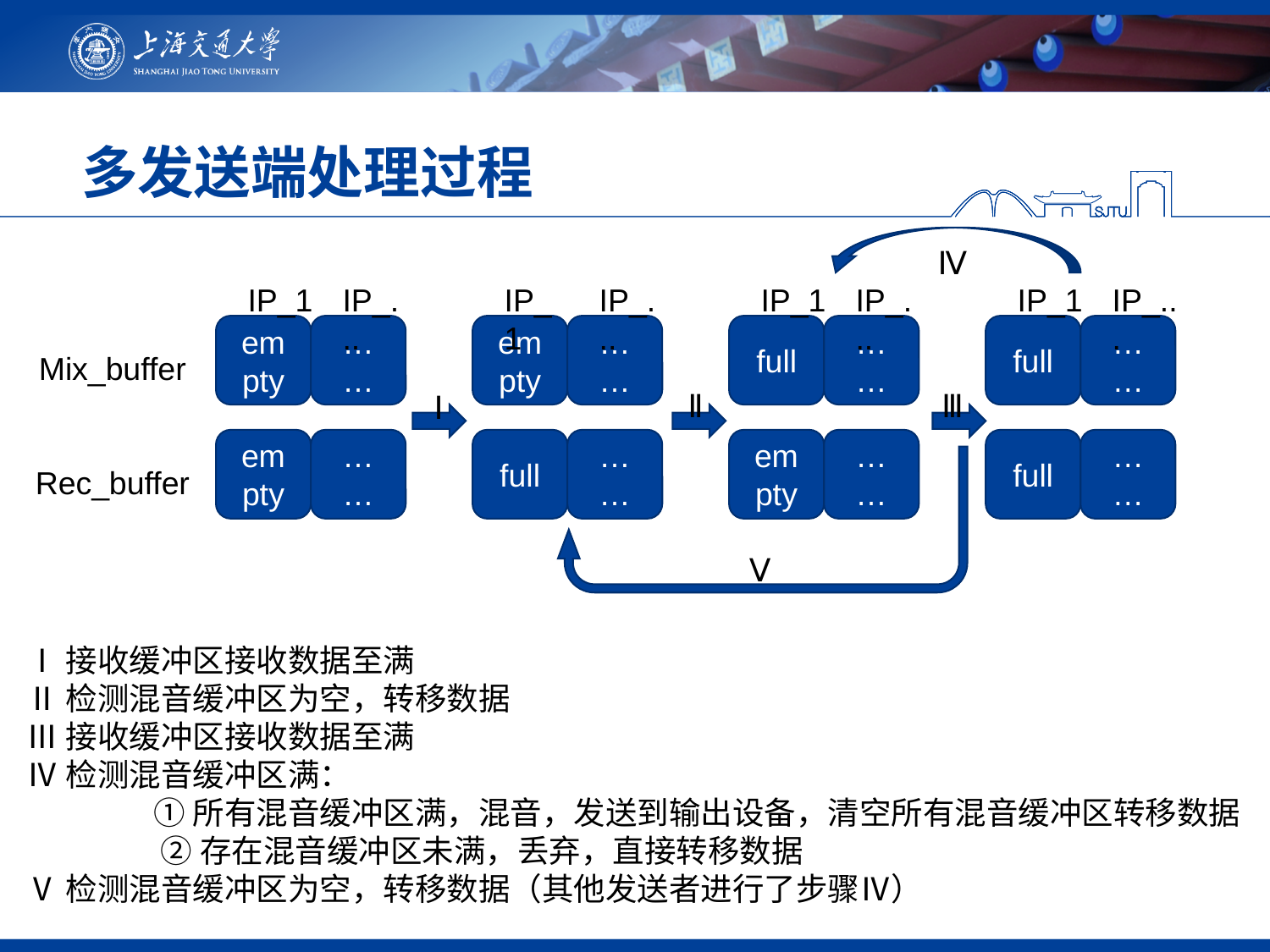

# 多发送端处理过程

Ⅳ
IP_1
IP_...
IP_1
IP_...
IP_1
IP_...
IP_1
IP_...
empty
……
empty
……
full
……
full
……
Mix_buffer
Ⅱ
Ⅲ
Ⅰ

empty
……
full
……
empty
……
full
……

Rec_buffer
Ⅴ
Ⅰ接收缓冲区接收数据至满
Ⅱ检测混音缓冲区为空，转移数据
Ⅲ接收缓冲区接收数据至满
Ⅳ检测混音缓冲区满：
	①所有混音缓冲区满，混音，发送到输出设备，清空所有混音缓冲区转移数据
	 ②存在混音缓冲区未满，丢弃，直接转移数据
Ⅴ检测混音缓冲区为空，转移数据（其他发送者进行了步骤Ⅳ）